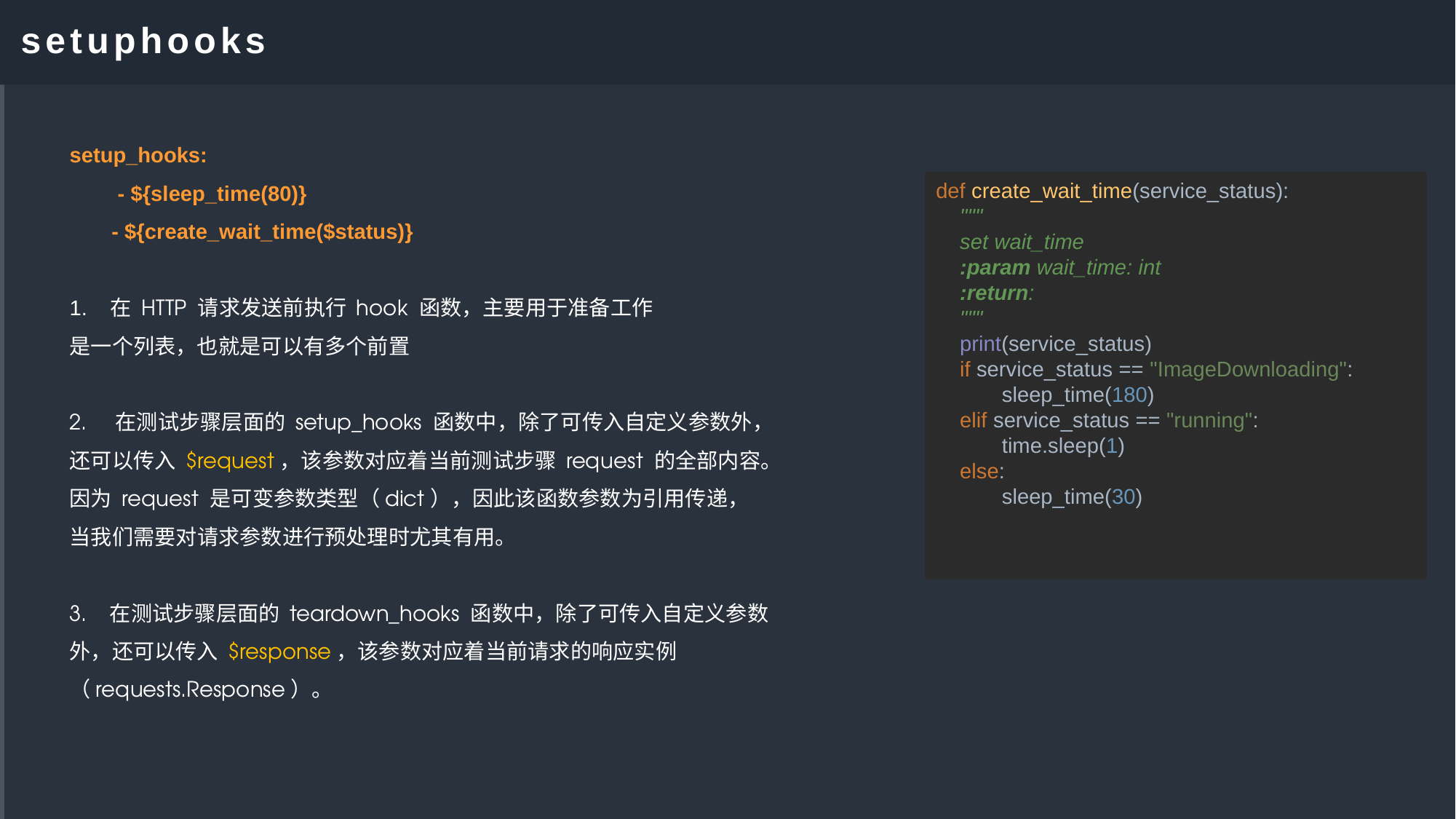

CONENTS
setup_hooks:
        - ${sleep_time(80)}
       - ${create_wait_time($status)}

在 HTTP 请求发送前执行 hook 函数，主要用于准备工作
是一个列表，也就是可以有多个前置

2.    在测试步骤层面的 setup_hooks 函数中，除了可传入自定义参数外，
还可以传入 $request，该参数对应着当前测试步骤 request 的全部内容。
因为 request 是可变参数类型（dict），因此该函数参数为引用传递，
当我们需要对请求参数进行预处理时尤其有用。

3.   在测试步骤层面的 teardown_hooks 函数中，除了可传入自定义参数
外，还可以传入 $response，该参数对应着当前请求的响应实例
（requests.Response）。
setuphooks

def create_wait_time(service_status):
    """
    set wait_time
    :param wait_time: int
    :return:
    """
    print(service_status)
    if service_status == "ImageDownloading":
           sleep_time(180)
    elif service_status == "running":
           time.sleep(1)
    else:
           sleep_time(30)